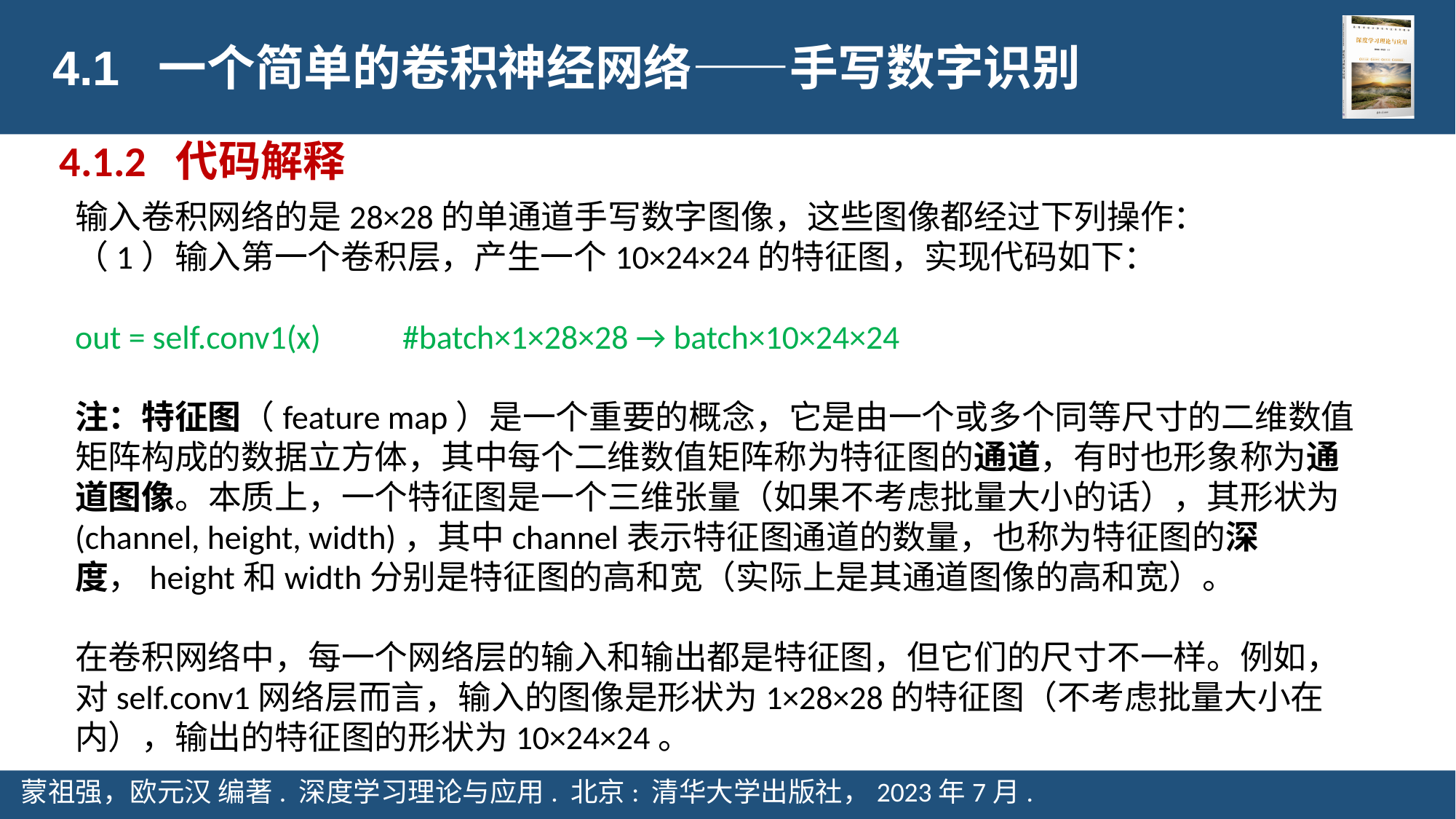

4.1  一个简单的卷积神经网络——手写数字识别
4.1.2  代码解释
输入卷积网络的是28×28的单通道手写数字图像，这些图像都经过下列操作：
（1）输入第一个卷积层，产生一个10×24×24的特征图，实现代码如下：

out = self.conv1(x) 	#batch×1×28×28 → batch×10×24×24

注：特征图（feature map）是一个重要的概念，它是由一个或多个同等尺寸的二维数值矩阵构成的数据立方体，其中每个二维数值矩阵称为特征图的通道，有时也形象称为通道图像。本质上，一个特征图是一个三维张量（如果不考虑批量大小的话），其形状为(channel, height, width)，其中channel表示特征图通道的数量，也称为特征图的深度，height和width分别是特征图的高和宽（实际上是其通道图像的高和宽）。

在卷积网络中，每一个网络层的输入和输出都是特征图，但它们的尺寸不一样。例如，对self.conv1网络层而言，输入的图像是形状为1×28×28的特征图（不考虑批量大小在内），输出的特征图的形状为10×24×24。